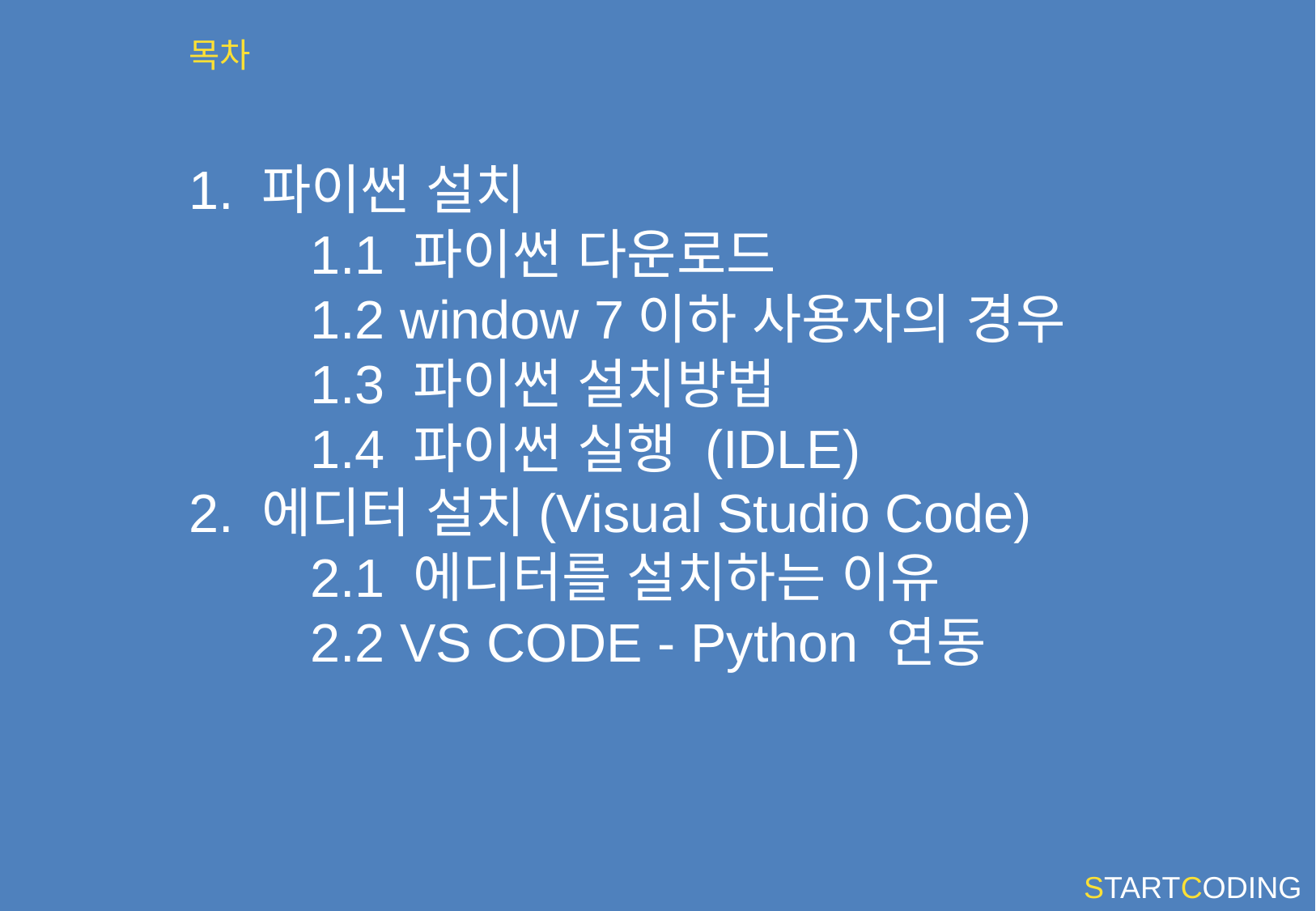

# 목차 1. 파이썬 설치 1.1 파이썬 다운로드 1.2 window 7이하 사용자의 경우 1.3 파이썬 설치방법 1.4 파이썬 실행 (IDLE) 2. 에디터 설치(Visual Studio Code) 2.1 에디터를 설치하는 이유 2.2 VS CODE - Python 연동
STARTCODING